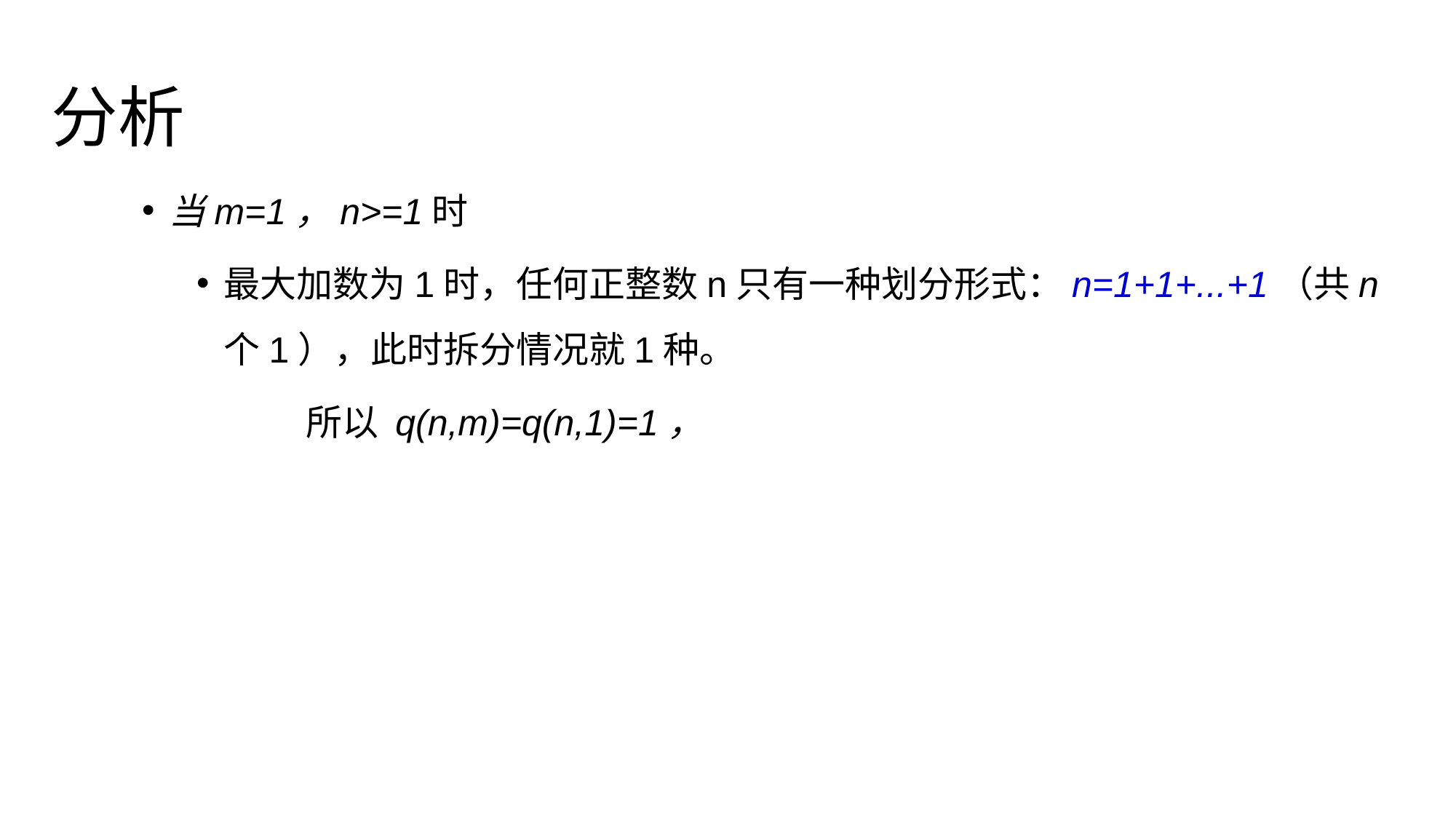

# 分析
当m=1，n>=1时
最大加数为1时，任何正整数n只有一种划分形式：n=1+1+...+1（共n个1），此时拆分情况就1种。
所以 q(n,m)=q(n,1)=1，